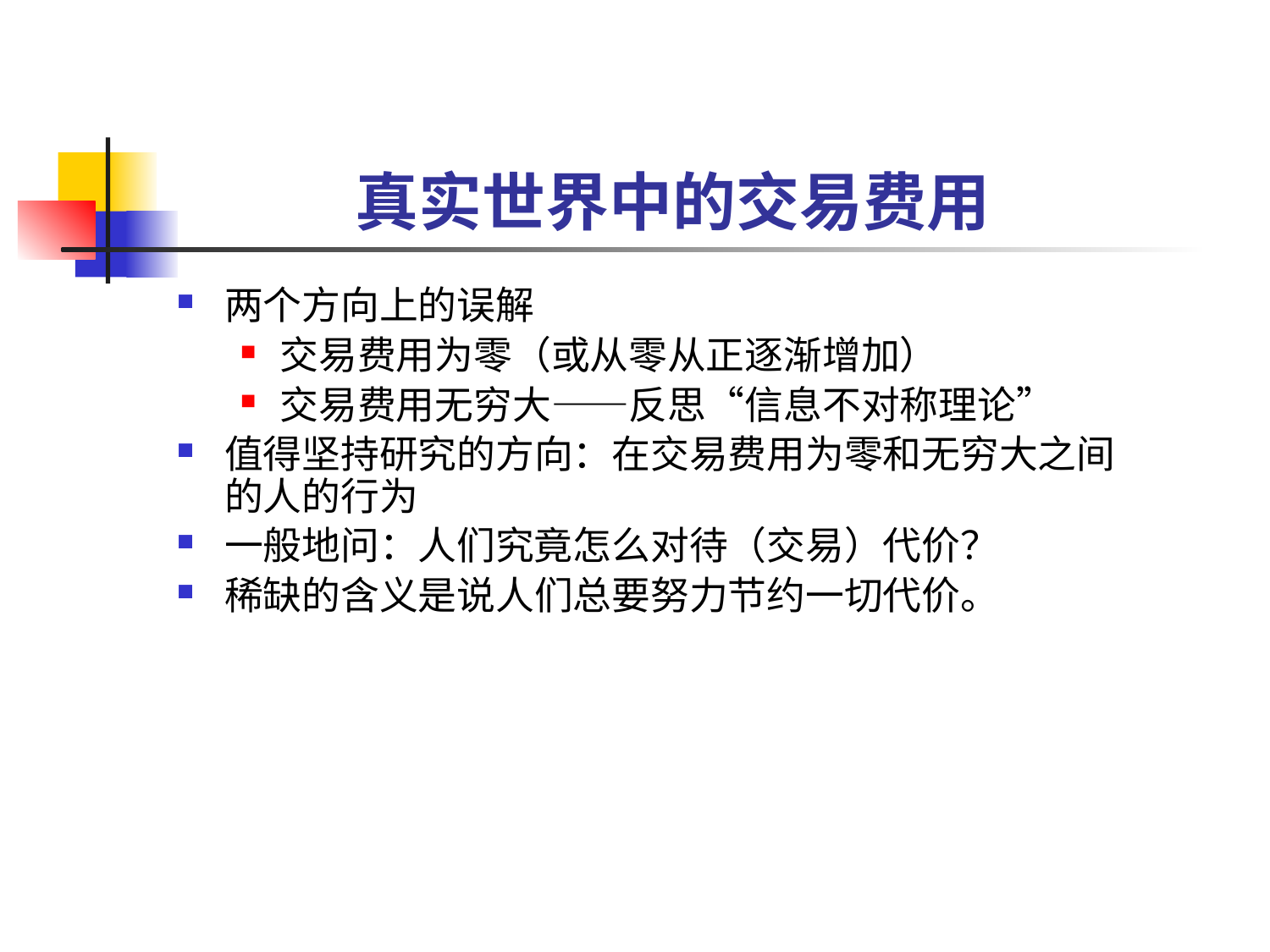

# 真实世界中的交易费用
两个方向上的误解
交易费用为零（或从零从正逐渐增加）
交易费用无穷大——反思“信息不对称理论”
值得坚持研究的方向：在交易费用为零和无穷大之间的人的行为
一般地问：人们究竟怎么对待（交易）代价？
稀缺的含义是说人们总要努力节约一切代价。